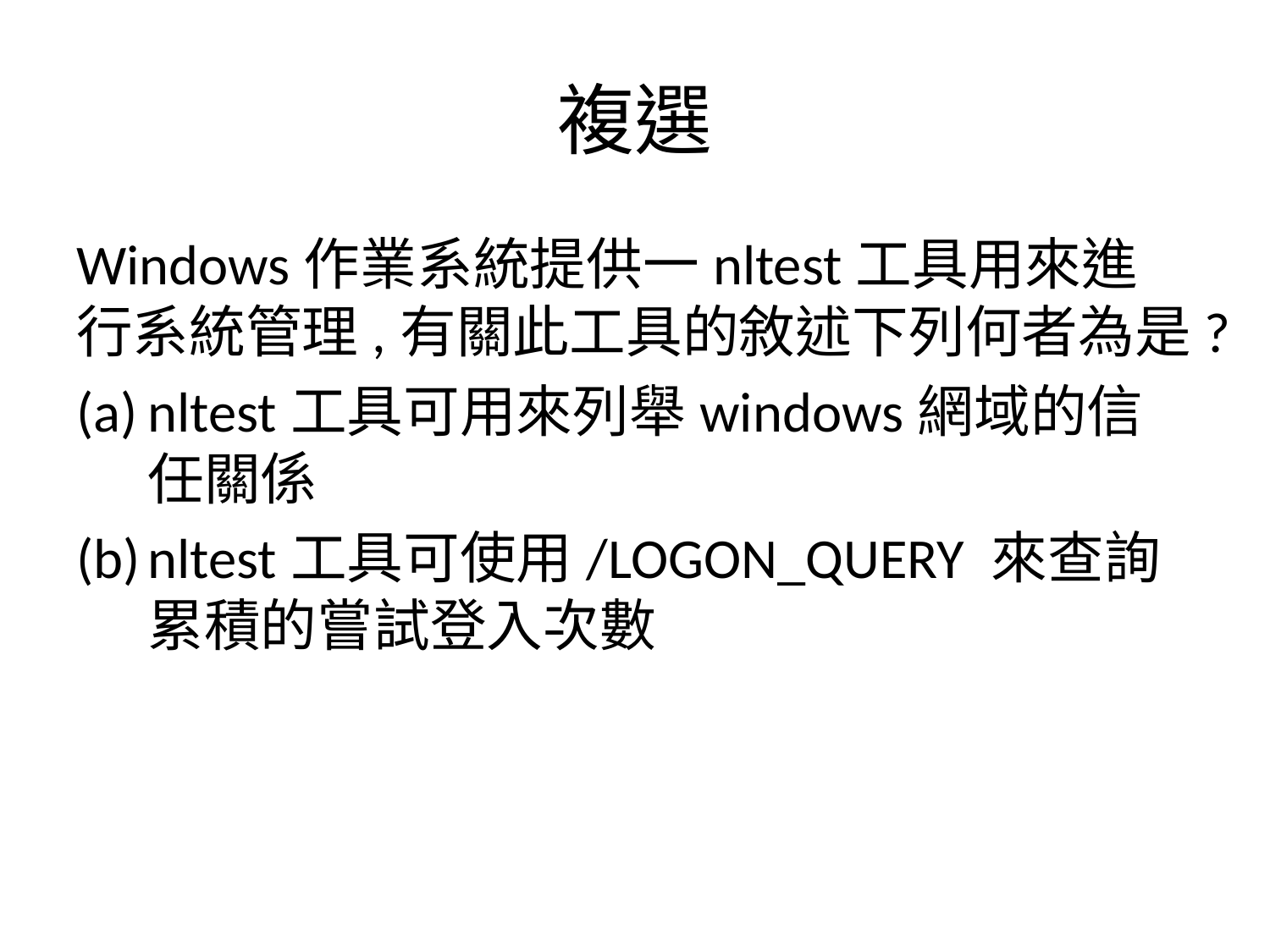

# 複選
Windows作業系統提供一nltest工具用來進行系統管理,有關此工具的敘述下列何者為是?
nltest工具可用來列舉windows網域的信任關係
nltest工具可使用/LOGON_QUERY 來查詢累積的嘗試登入次數